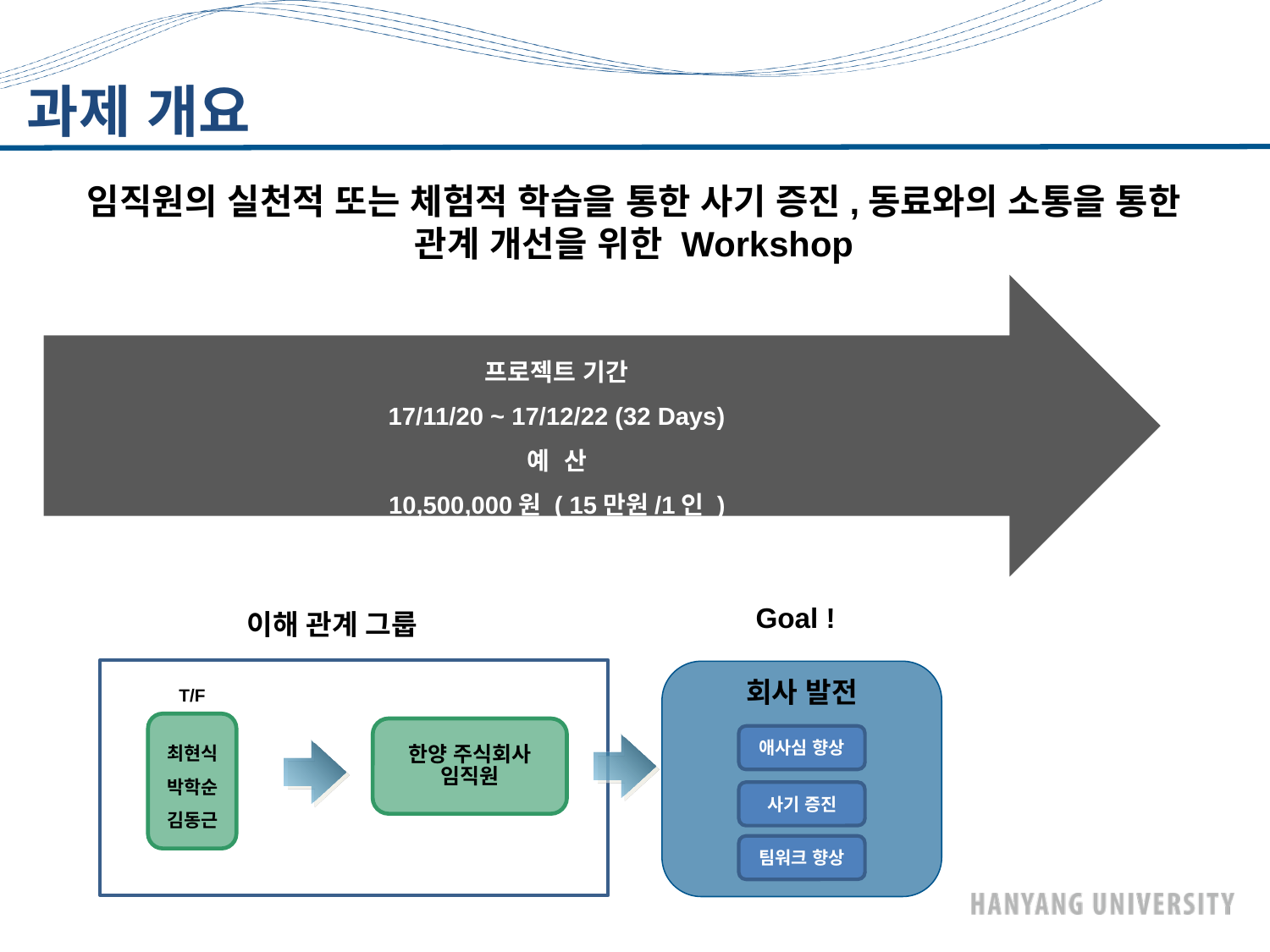

과제 개요

임직원의 실천적 또는 체험적 학습을 통한 사기 증진,동료와의 소통을 통한
관계 개선을 위한 Workshop
프로젝트 기간
17/11/20 ~ 17/12/22 (32 Days)
예  산
10,500,000원 ( 15만원/1인 )

Goal !
이해 관계 그룹

최현식
박학순
김동근
한양 주식회사
임직원

T/F
회사 발전
애사심 향상
사기 증진
팀워크 향상